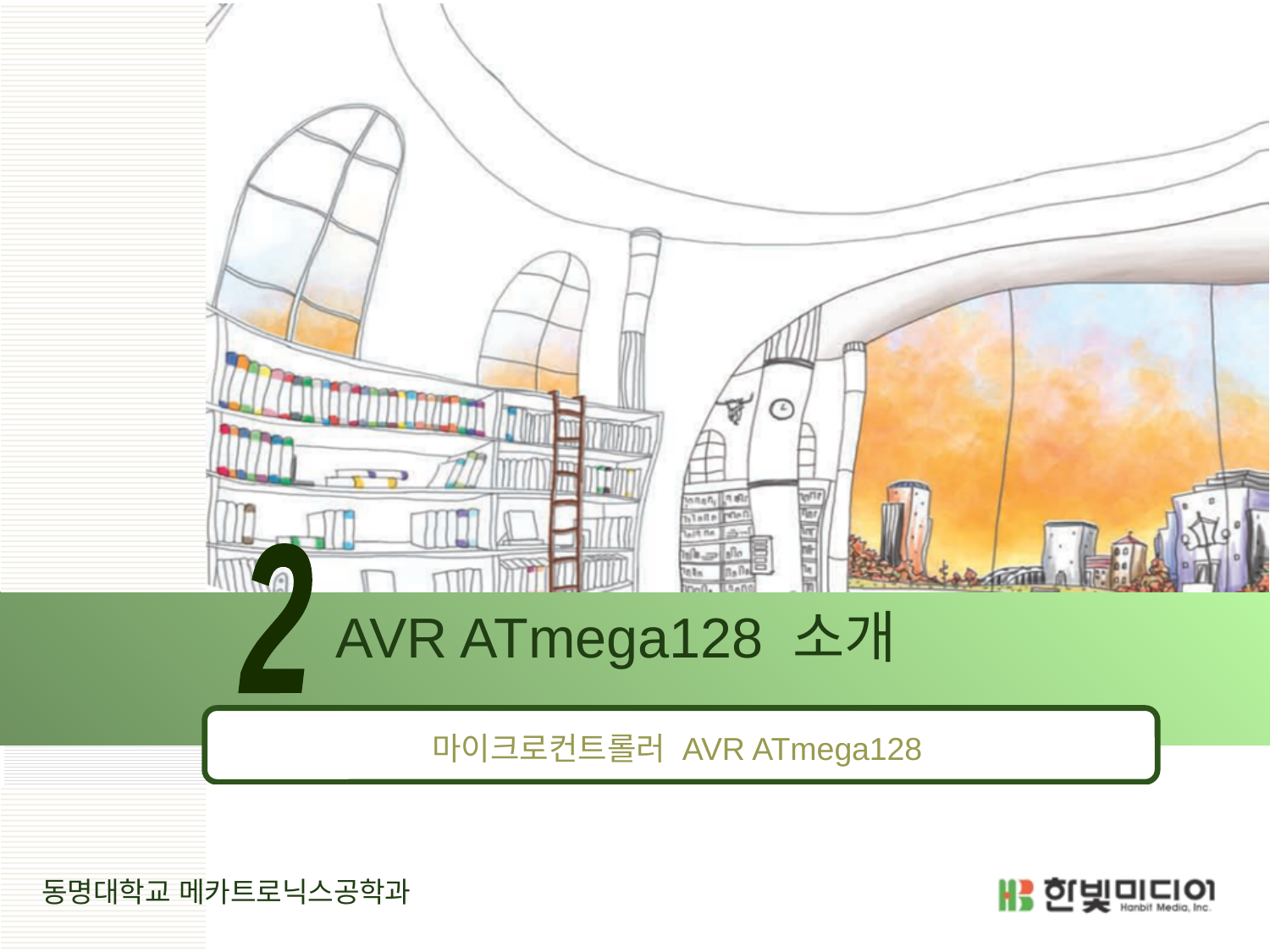

2
# AVR ATmega128 소개
마이크로컨트롤러 AVR ATmega128

 동명대학교 메카트로닉스공학과